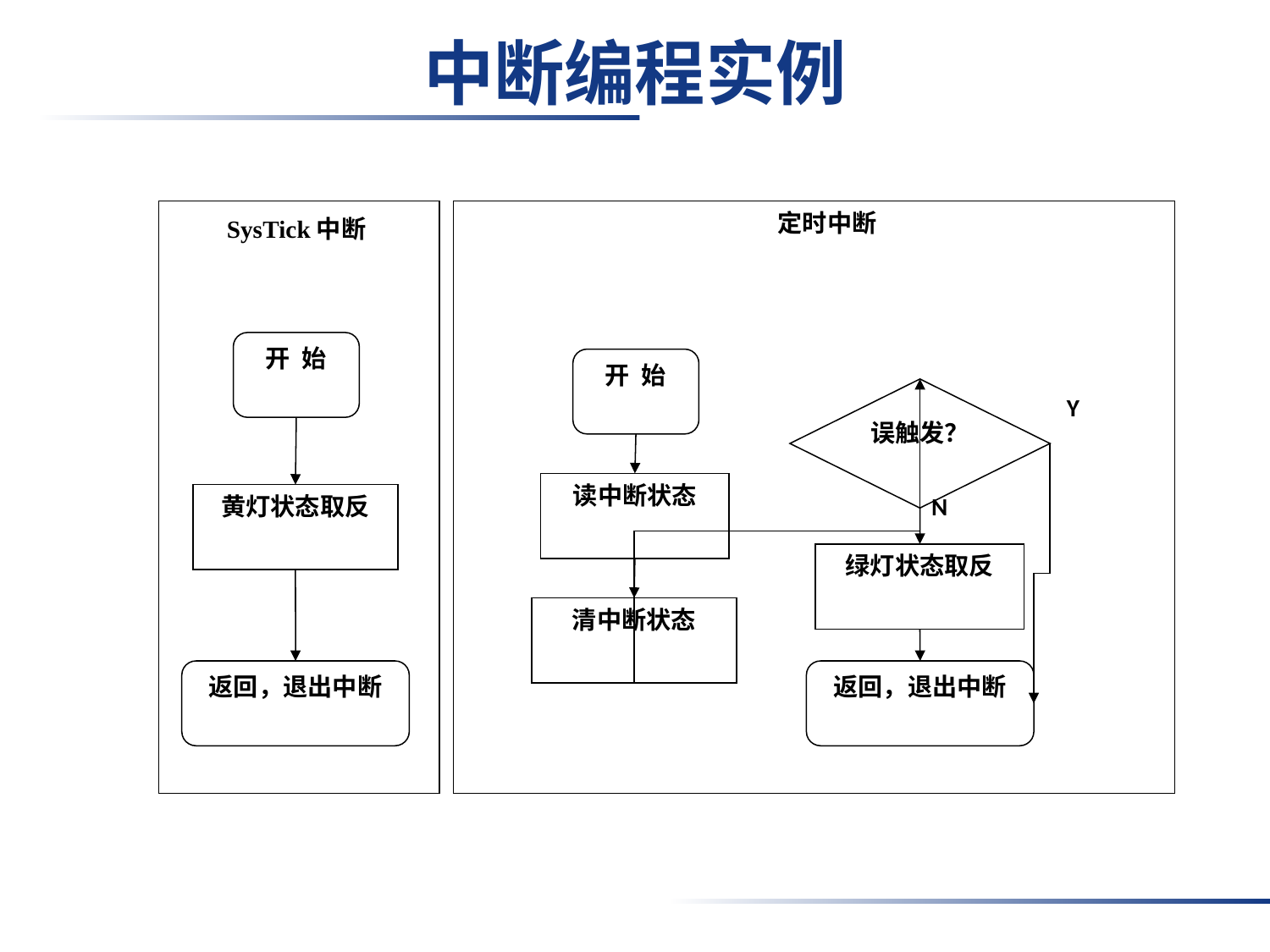

# 中断编程实例

定时中断
SysTick中断
开  始
开  始
误触发？
Y
读中断状态
黄灯状态取反
N
绿灯状态取反
清中断状态
返回，退出中断
返回，退出中断